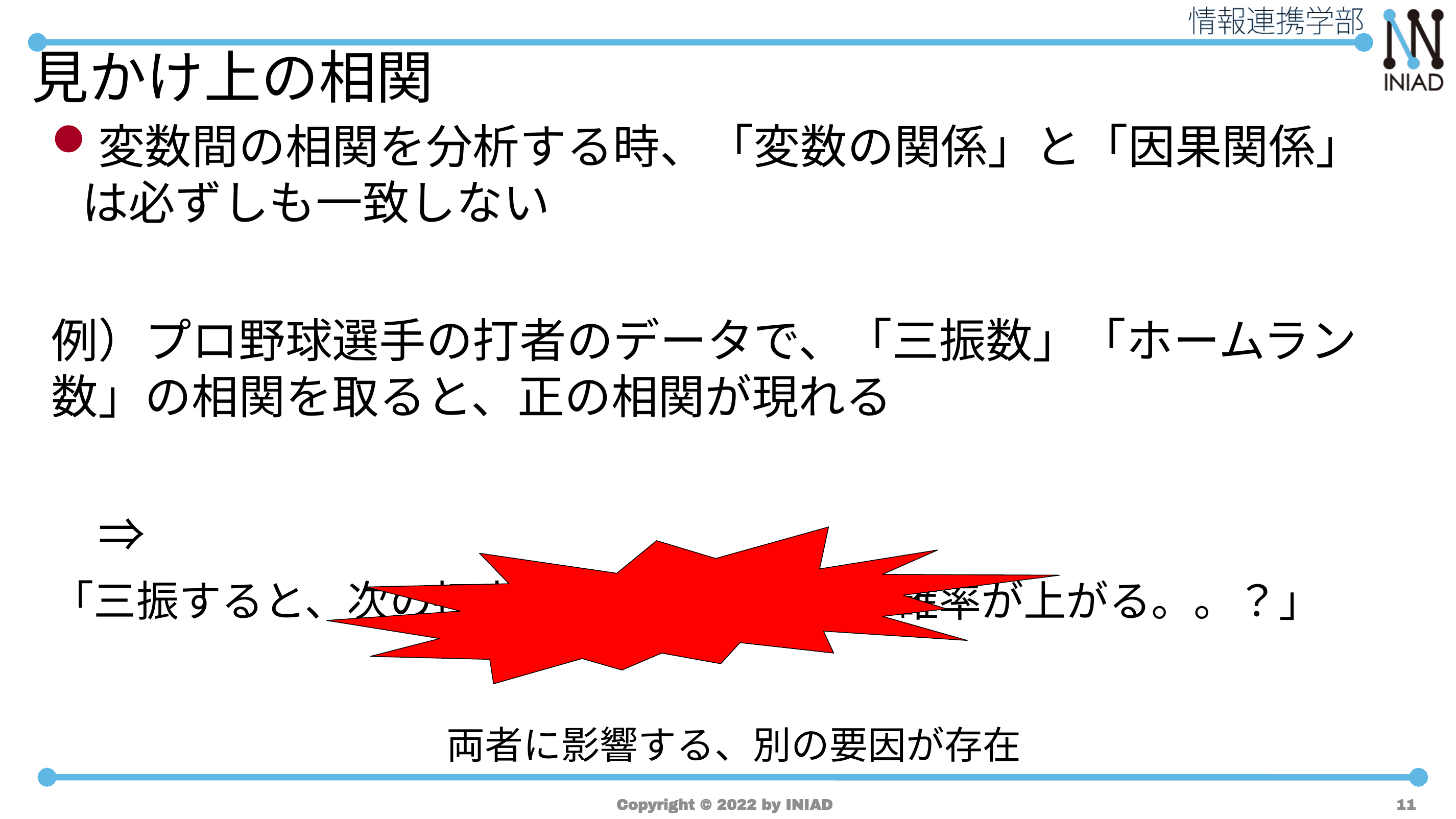

# 見かけ上の相関
変数間の相関を分析する時、「変数の関係」と「因果関係」は必ずしも一致しない

例）プロ野球選手の打者のデータで、「三振数」「ホームラン数」の相関を取ると、正の相関が現れる

　⇒
「三振すると、次の打席でホームランを打つ確率が上がる。。？」

両者に影響する、別の要因が存在
Copyright © 2022 by INIAD
11